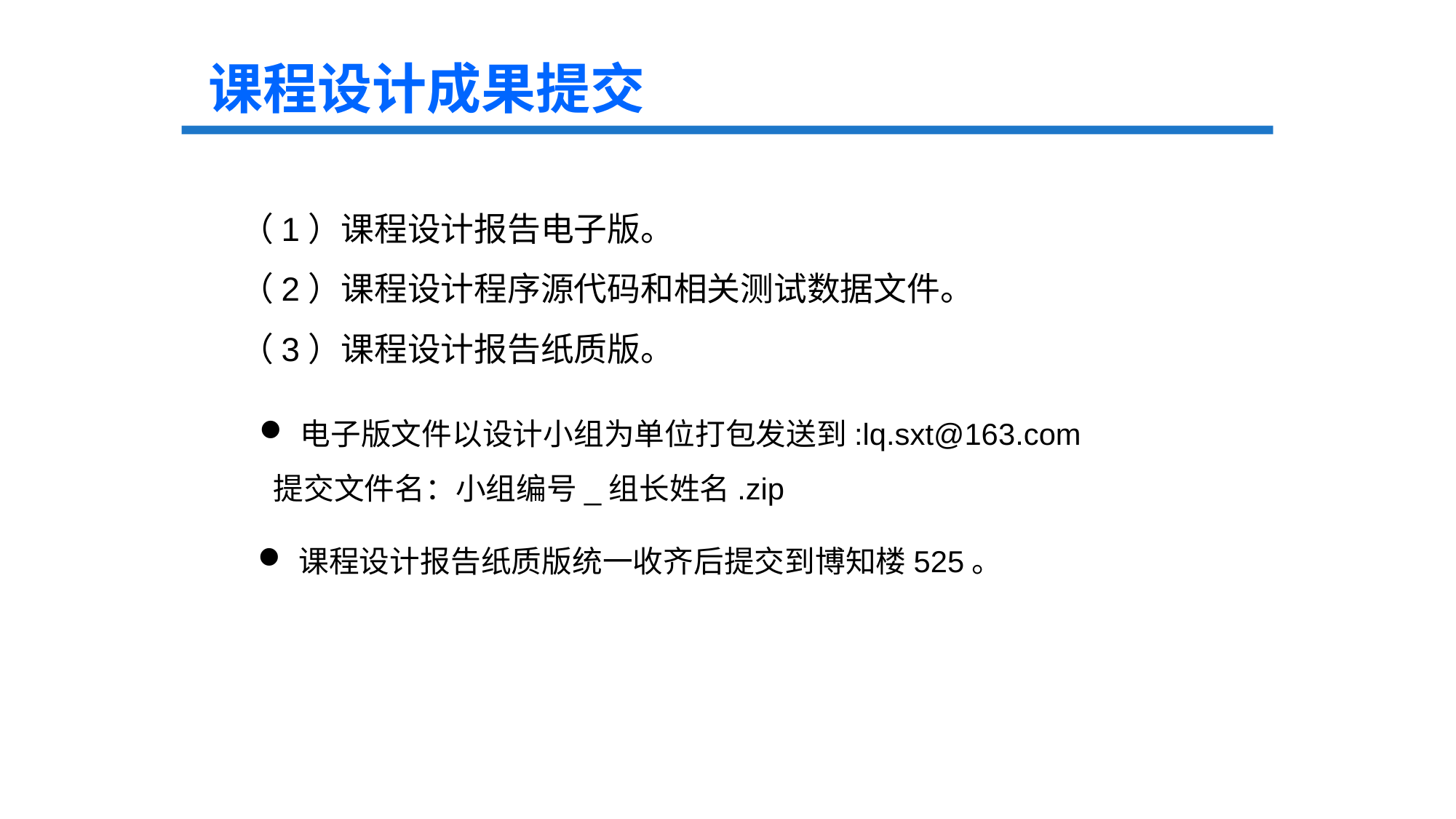

课程设计成果提交

（1）课程设计报告电子版。
（2）课程设计程序源代码和相关测试数据文件。
（3）课程设计报告纸质版。
电子版文件以设计小组为单位打包发送到:lq.sxt@163.com
 提交文件名：小组编号_组长姓名.zip
课程设计报告纸质版统一收齐后提交到博知楼525。